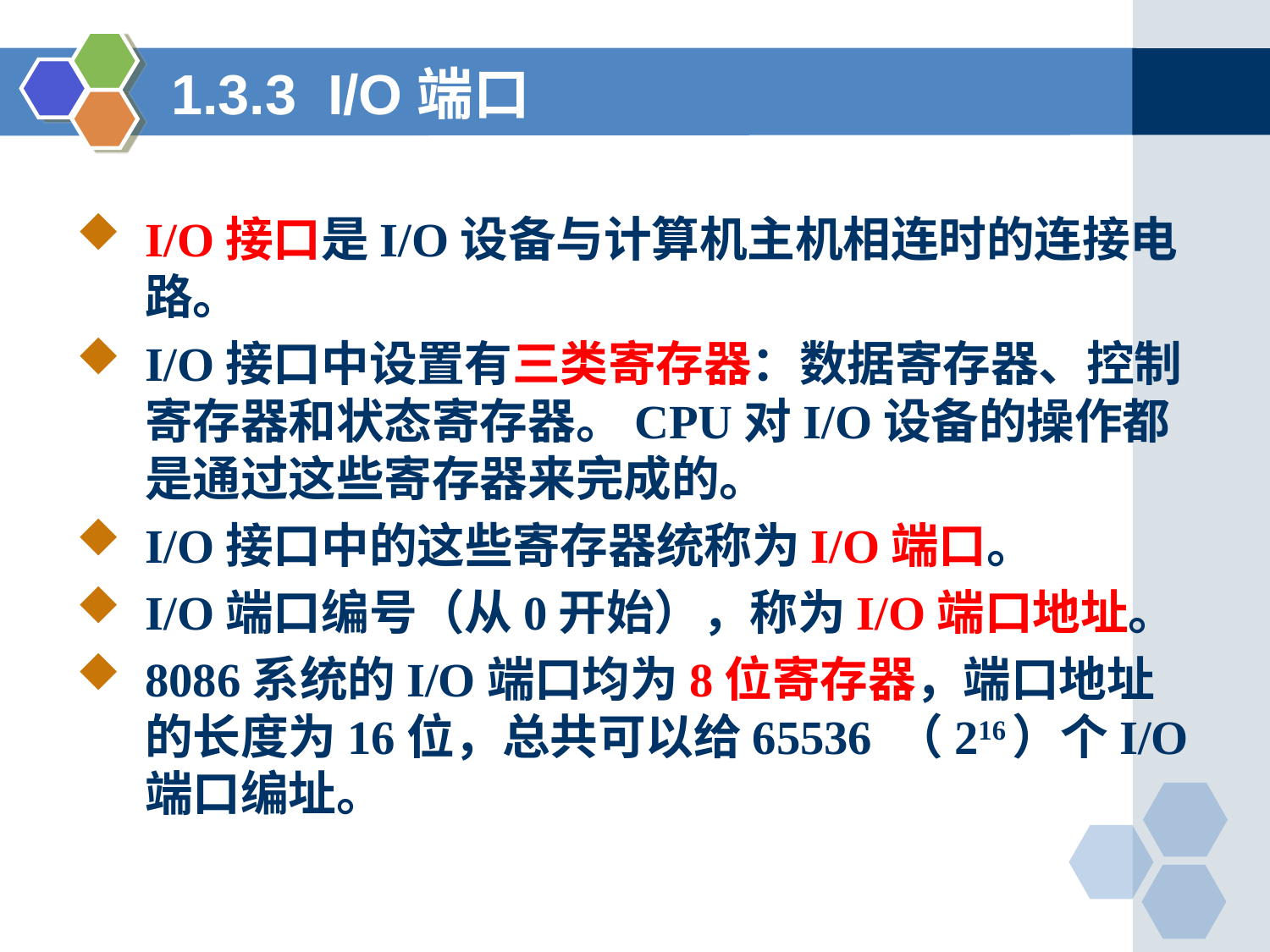

# 1.3.3  I/O端口

I/O接口是I/O设备与计算机主机相连时的连接电路。
I/O接口中设置有三类寄存器：数据寄存器、控制寄存器和状态寄存器。CPU对I/O设备的操作都是通过这些寄存器来完成的。
I/O接口中的这些寄存器统称为I/O端口。
I/O端口编号（从0开始），称为I/O端口地址。
8086系统的I/O端口均为8位寄存器，端口地址的长度为16位，总共可以给65536 （216）个I/O端口编址。